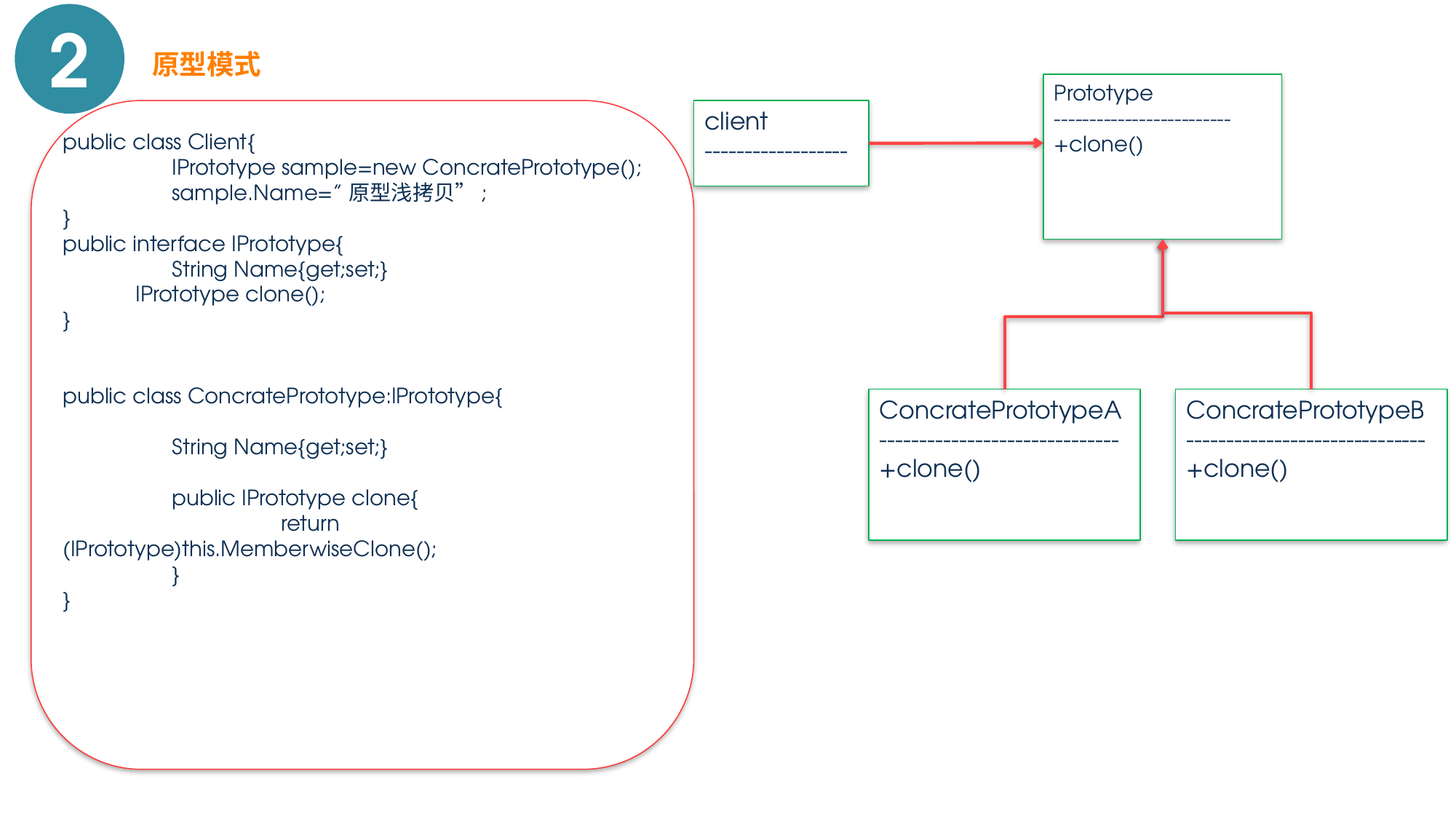

2
原型模式
Prototype
-------------------------
+clone()

client
------------------
public class Client{
	IPrototype sample=new ConcratePrototype();
	sample.Name=”原型浅拷贝”;
}
public interface IPrototype{
	String Name{get;set;}
IPrototype clone();
}

public class ConcratePrototype:IPrototype{

	String Name{get;set;}

	public IPrototype clone{
		return (IPrototype)this.MemberwiseClone();
	}
}

ConcratePrototypeA
------------------------------
+clone()
ConcratePrototypeB
------------------------------
+clone()